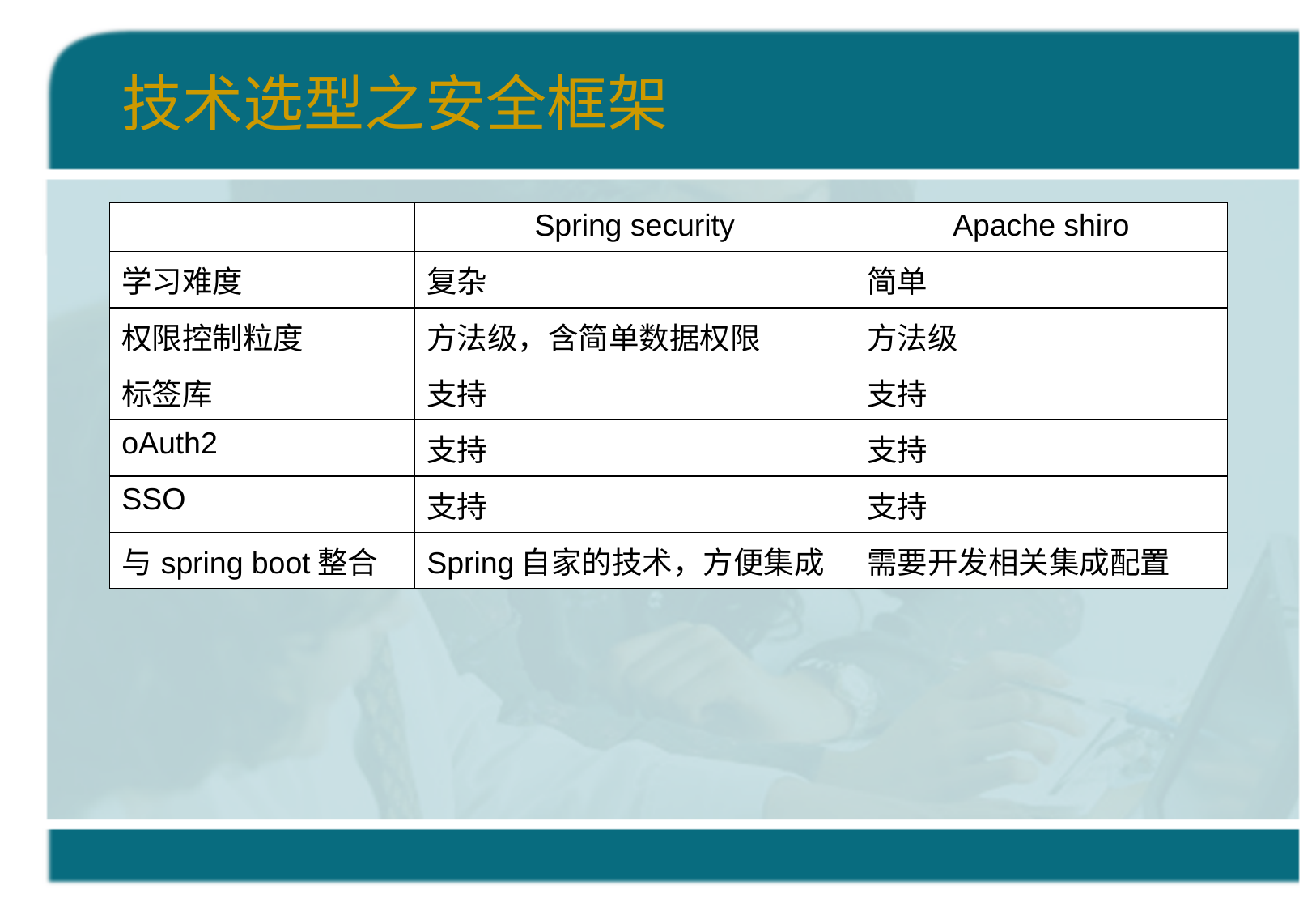

# 技术选型之安全框架

|  | Spring security | Apache shiro |
| --- | --- | --- |
| 学习难度 | 复杂 | 简单 |
| 权限控制粒度 | 方法级，含简单数据权限 | 方法级 |
| 标签库 | 支持 | 支持 |
| oAuth2 | 支持 | 支持 |
| SSO | 支持 | 支持 |
| 与spring boot整合 | Spring自家的技术，方便集成 | 需要开发相关集成配置 |